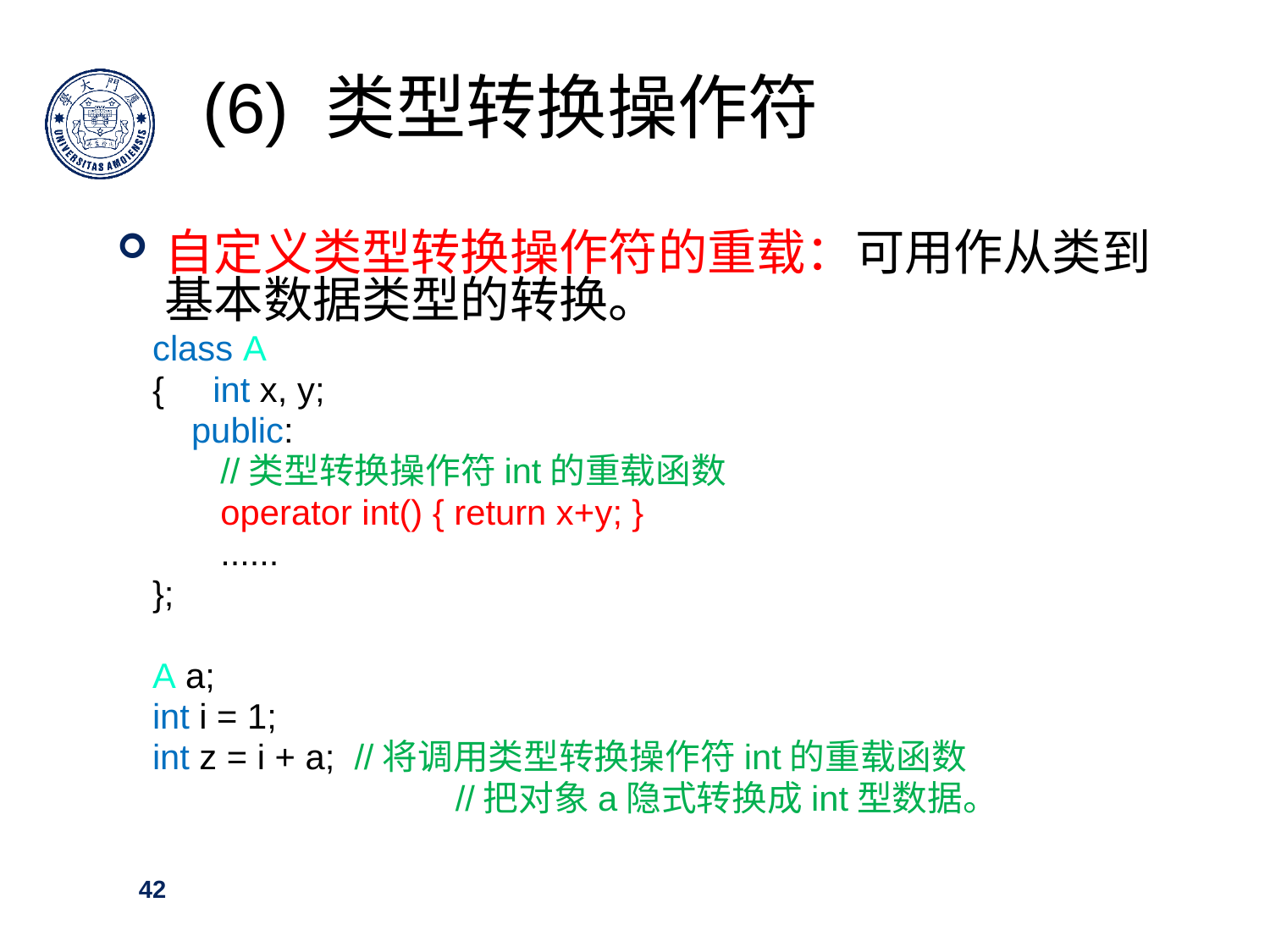

(6) 类型转换操作符
自定义类型转换操作符的重载：可用作从类到基本数据类型的转换。
class A
{     int x, y;
    public:
       //类型转换操作符int的重载函数
       operator int() { return x+y; }
       ......
};

A a;
int i = 1;
int z = i + a;  //将调用类型转换操作符int的重载函数
		              //把对象a隐式转换成int型数据。
42